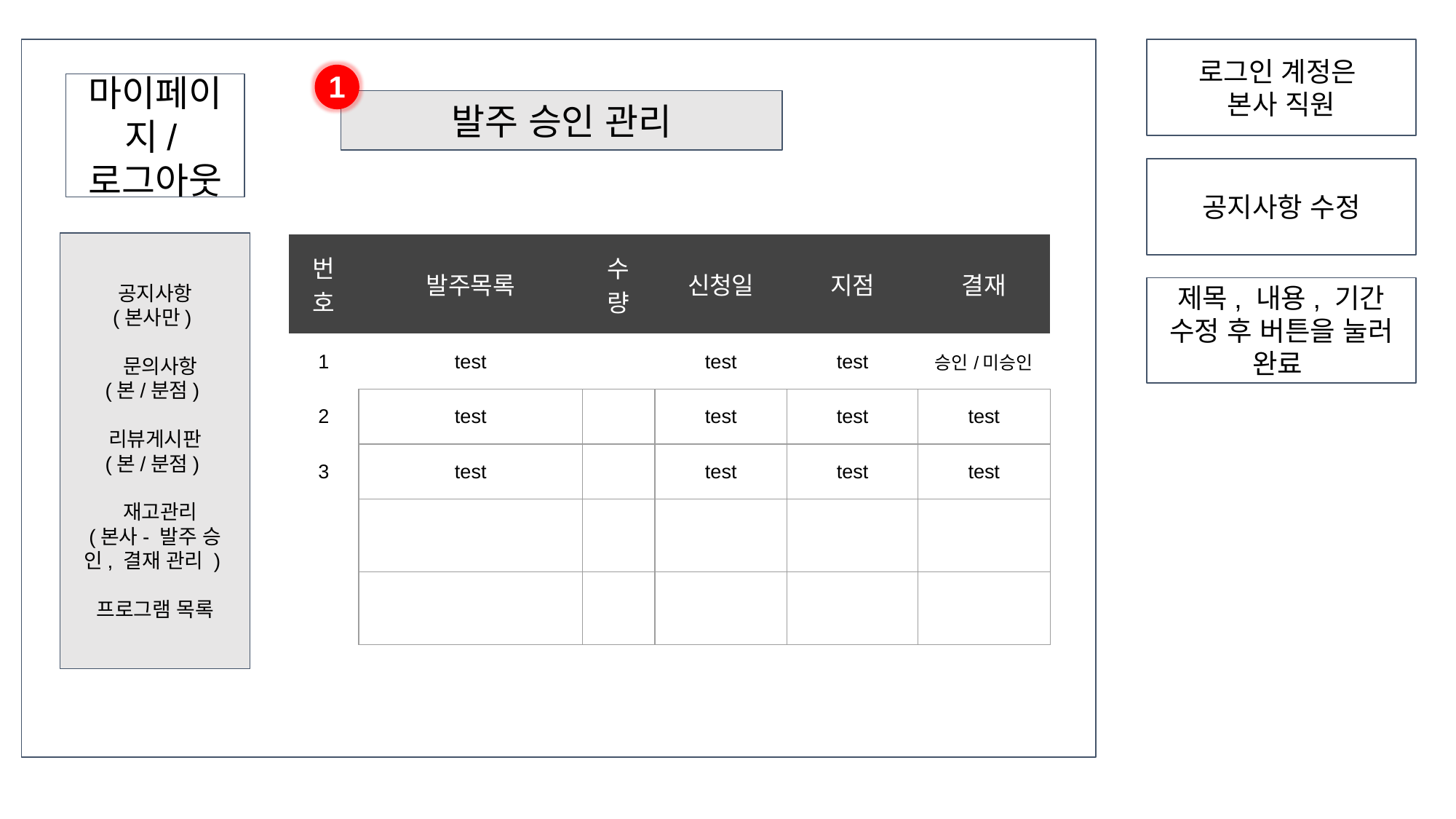

로그인 계정은
본사 직원
1

마이페이지/로그아웃
발주 승인 관리
공지사항 수정
공지사항
(본사만)

 문의사항
(본/분점)

리뷰게시판
(본/분점)

 재고관리
(본사- 발주 승인, 결재 관리 )

프로그램 목록
| 번호 | 발주목록 | 수량 | 신청일 | 지점 | 결재 |
| --- | --- | --- | --- | --- | --- |
| 1 | test |  | test | test | 승인/미승인 |
| 2 | test |  | test | test | test |
| 3 | test |  | test | test | test |
|  |  |  |  |  |  |
|  |  |  |  |  |  |
제목, 내용, 기간
수정 후 버튼을 눌러 완료